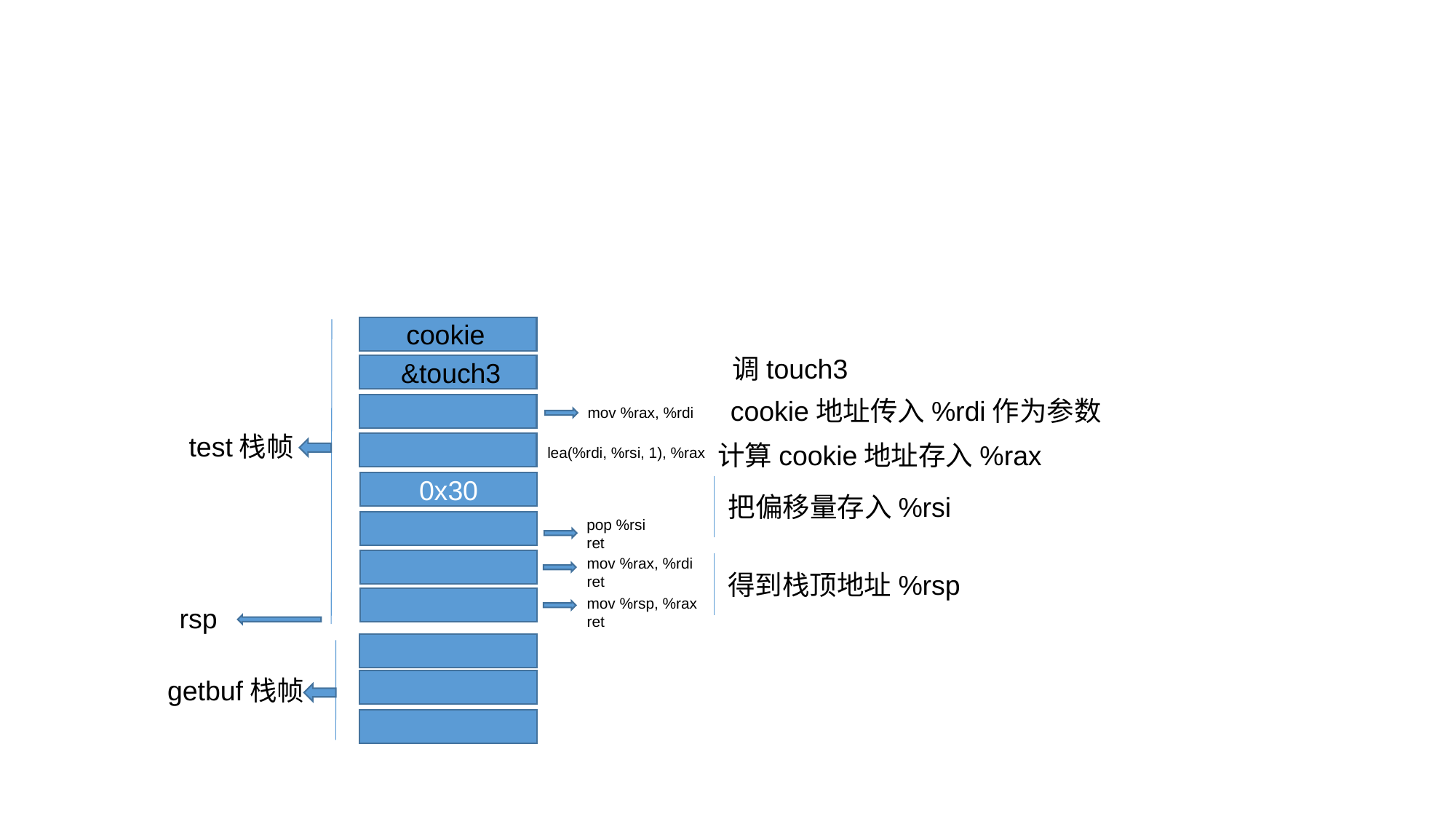

cookie

调touch3
&touch3

cookie地址传入%rdi作为参数

mov %rax, %rdi

test栈帧
计算cookie地址存入%rax

lea(%rdi, %rsi, 1), %rax

0x30
把偏移量存入%rsi
pop %rsi
ret

mov %rax, %rdi
ret

得到栈顶地址%rsp

mov %rsp, %rax
ret
rsp

getbuf栈帧